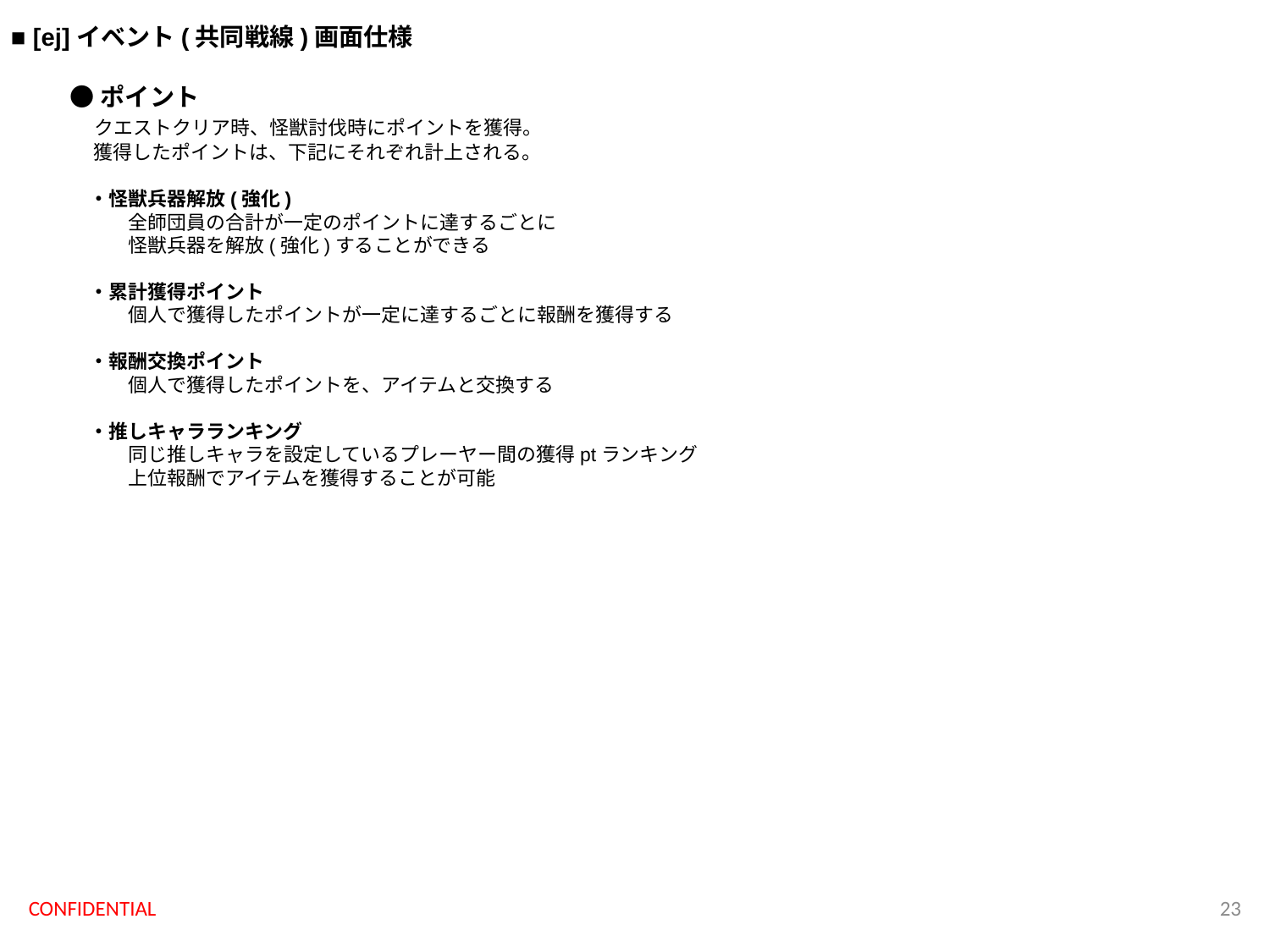

■ [ej]イベント(共同戦線)画面仕様
●ポイント
　クエストクリア時、怪獣討伐時にポイントを獲得。
　 獲得したポイントは、下記にそれぞれ計上される。

　・怪獣兵器解放(強化)
　　　全師団員の合計が一定のポイントに達するごとに
　　　怪獣兵器を解放(強化)することができる

　・累計獲得ポイント
　　　個人で獲得したポイントが一定に達するごとに報酬を獲得する

　・報酬交換ポイント
　　　個人で獲得したポイントを、アイテムと交換する

　・推しキャラランキング
　　　同じ推しキャラを設定しているプレーヤー間の獲得ptランキング
　　　上位報酬でアイテムを獲得することが可能
CONFIDENTIAL
23